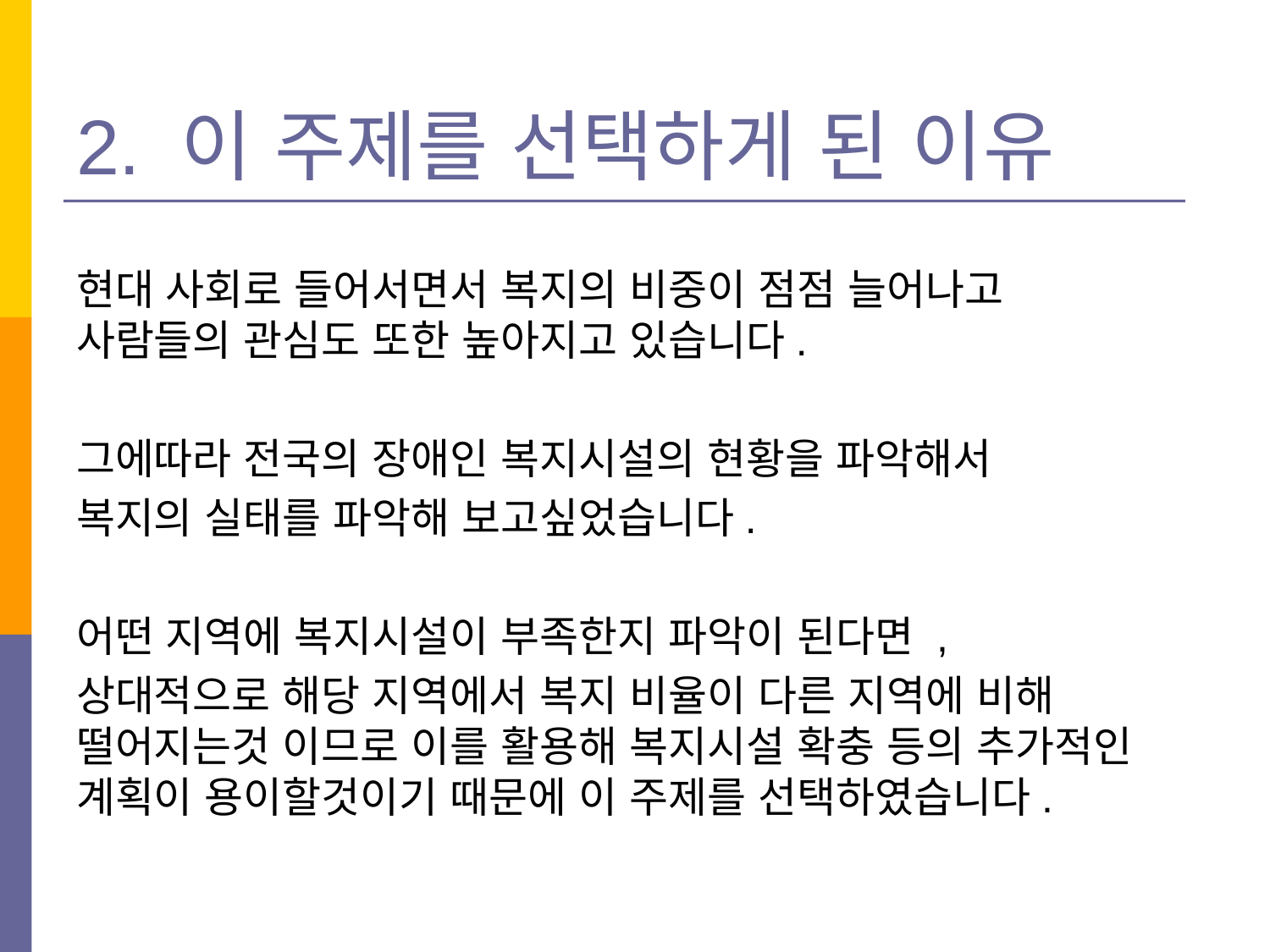

# 2. 이 주제를 선택하게 된 이유
현대 사회로 들어서면서 복지의 비중이 점점 늘어나고 사람들의 관심도 또한 높아지고 있습니다.

그에따라 전국의 장애인 복지시설의 현황을 파악해서
복지의 실태를 파악해 보고싶었습니다.

어떤 지역에 복지시설이 부족한지 파악이 된다면 ,
상대적으로 해당 지역에서 복지 비율이 다른 지역에 비해 떨어지는것 이므로 이를 활용해 복지시설 확충 등의 추가적인 계획이 용이할것이기 때문에 이 주제를 선택하였습니다.